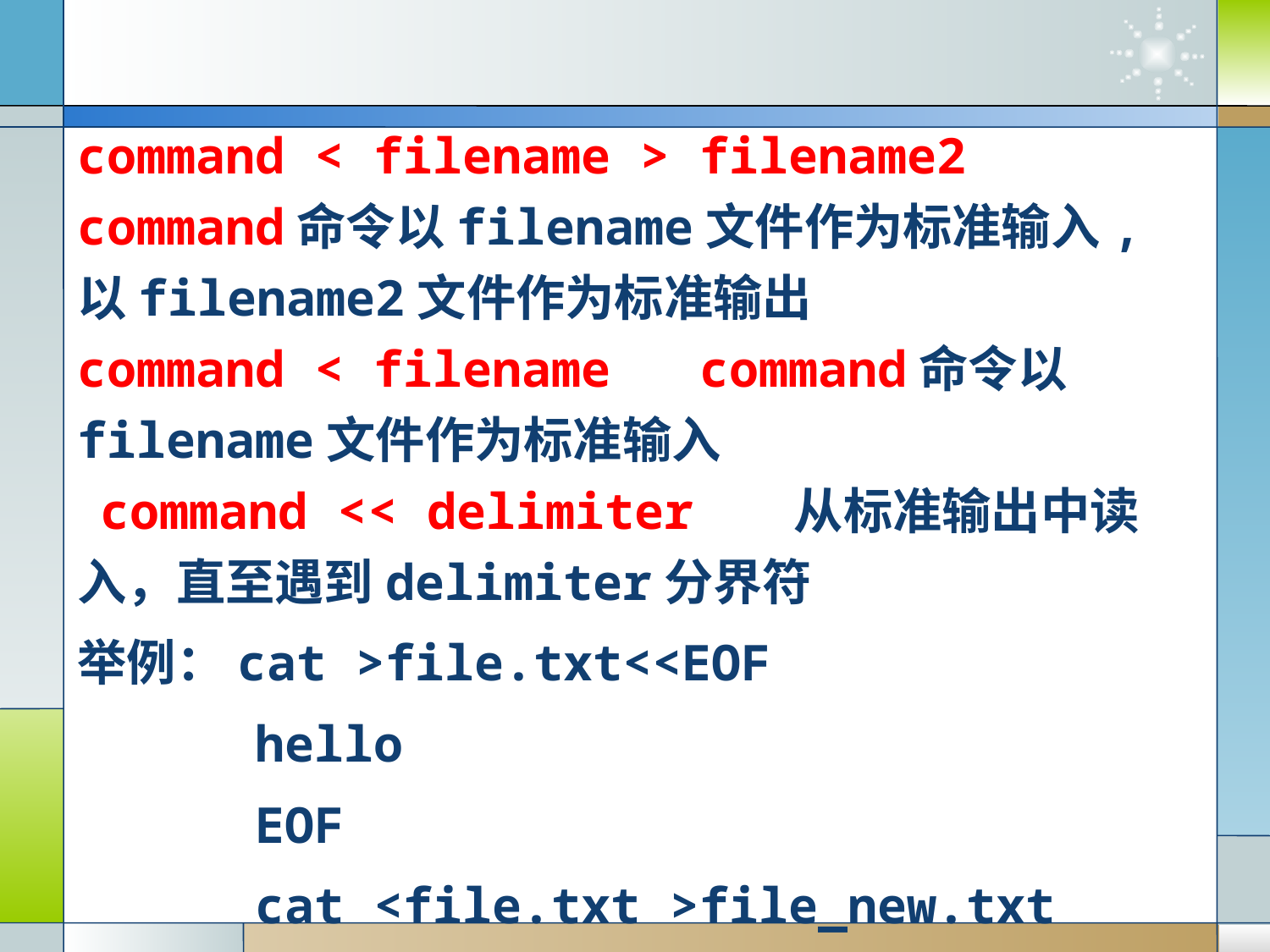

#
command < filename > filename2 command命令以filename文件作为标准输入,以filename2文件作为标准输出
command < filename   command命令以filename文件作为标准输入
 command << delimiter   从标准输出中读入，直至遇到delimiter分界符
举例：cat >file.txt<<EOF
      hello
      EOF
      cat <file.txt >file_new.txt